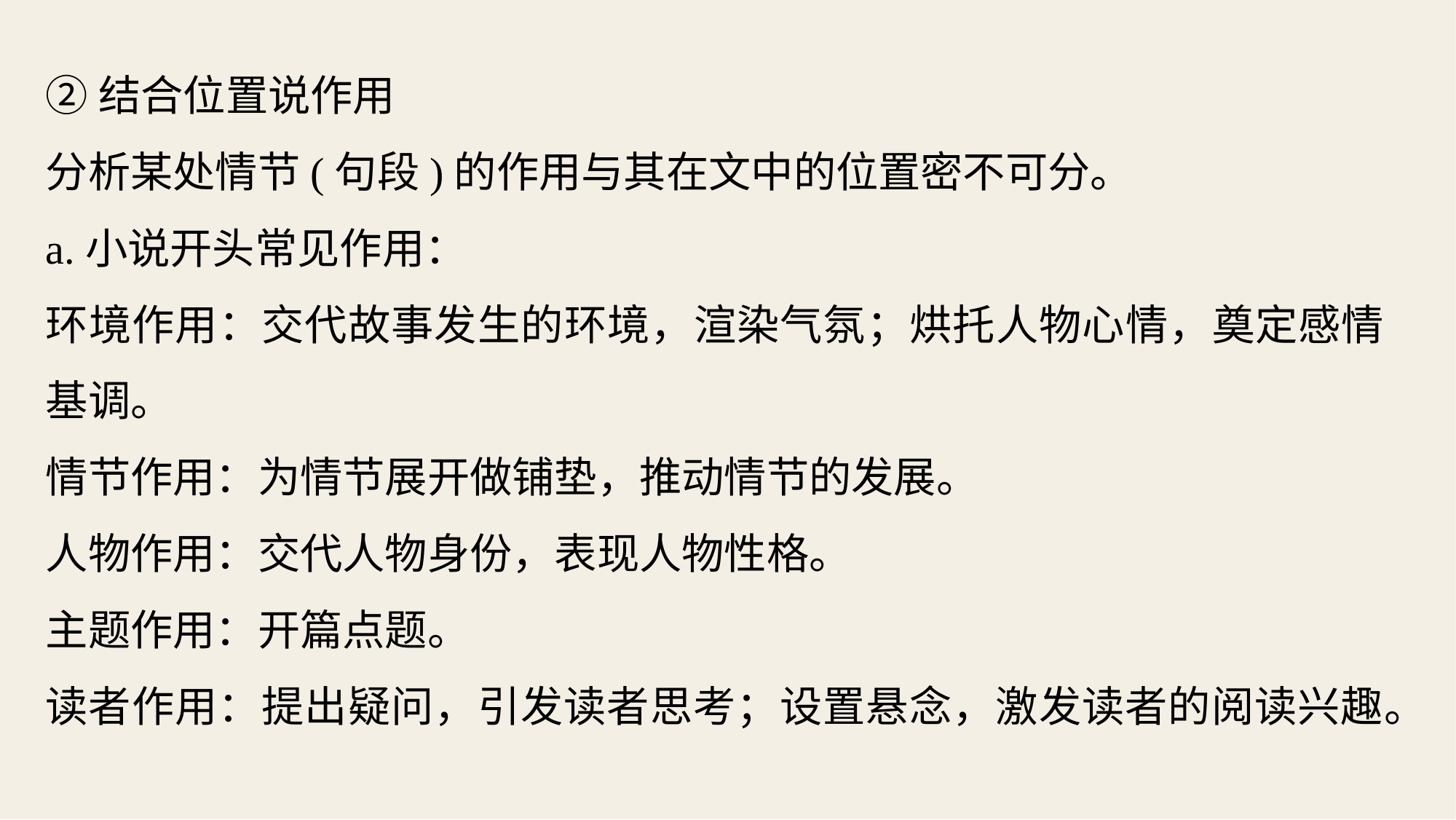

②结合位置说作用
分析某处情节(句段)的作用与其在文中的位置密不可分。
a.小说开头常见作用：
环境作用：交代故事发生的环境，渲染气氛；烘托人物心情，奠定感情基调。
情节作用：为情节展开做铺垫，推动情节的发展。
人物作用：交代人物身份，表现人物性格。
主题作用：开篇点题。
读者作用：提出疑问，引发读者思考；设置悬念，激发读者的阅读兴趣。